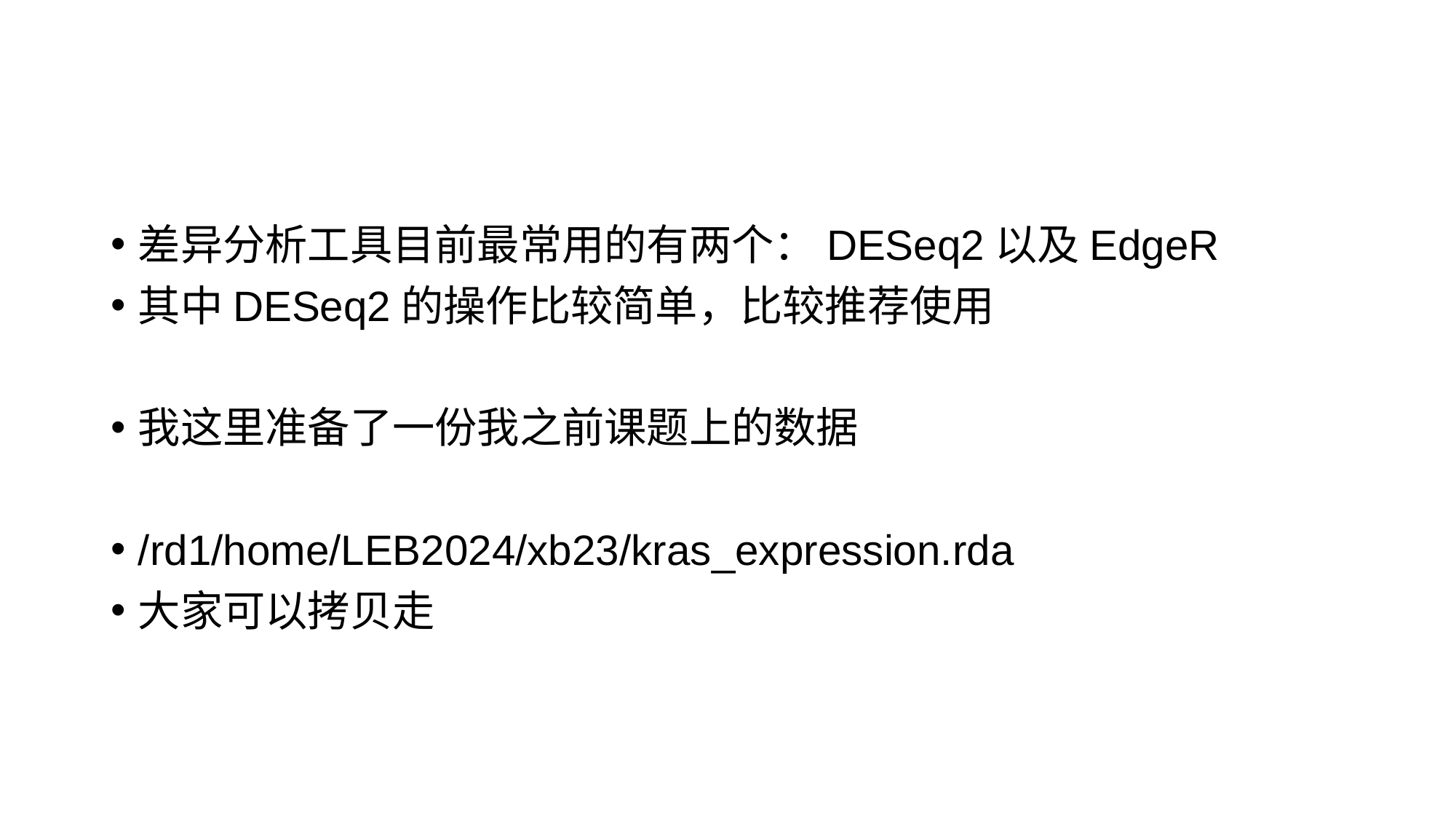

#
差异分析工具目前最常用的有两个：DESeq2以及EdgeR
其中DESeq2的操作比较简单，比较推荐使用

我这里准备了一份我之前课题上的数据

/rd1/home/LEB2024/xb23/kras_expression.rda
大家可以拷贝走